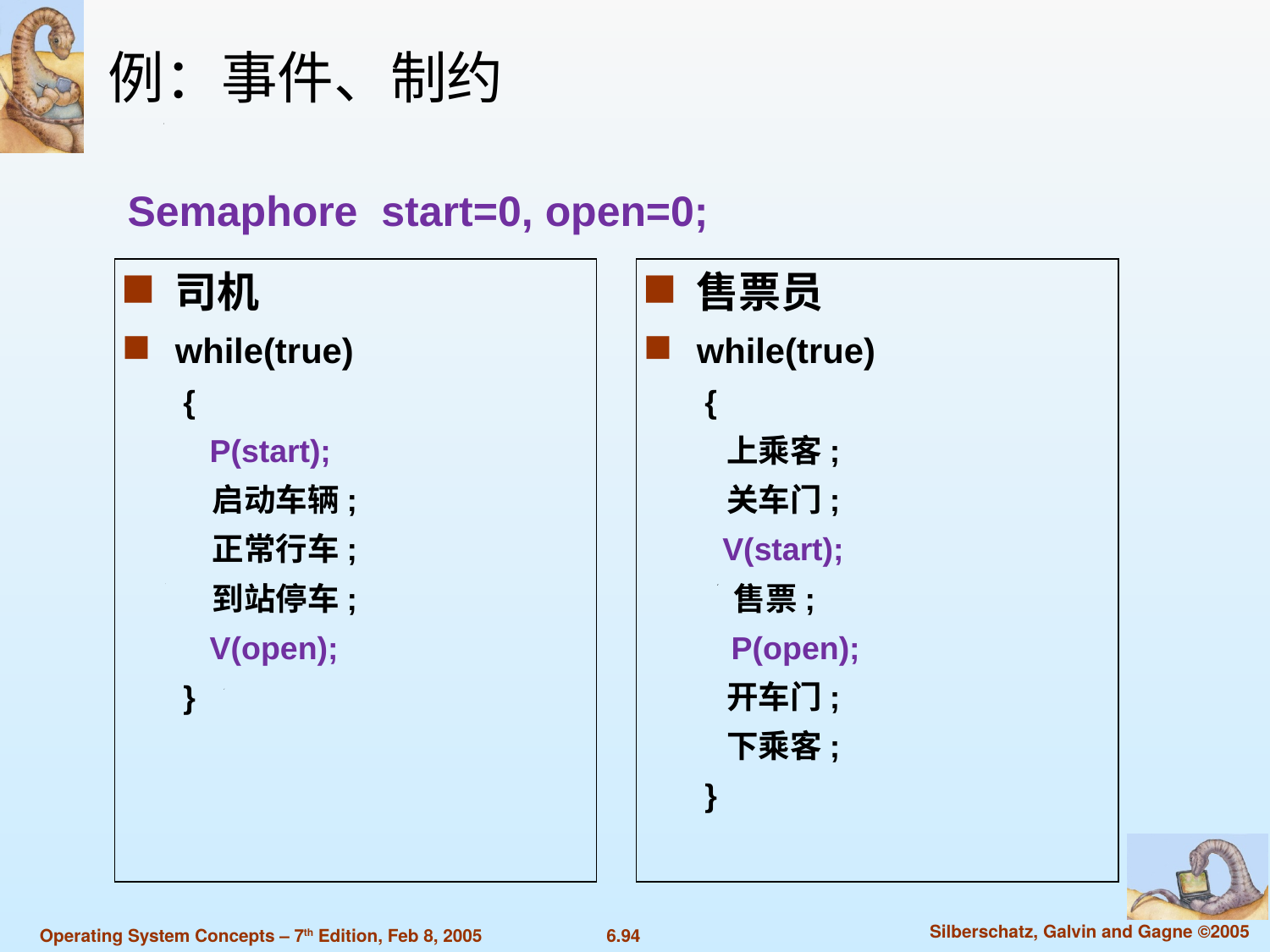

例：事件、制约
Semaphore  start=0, open=0;
司机
while(true)
{
   P(start);
   启动车辆;
   正常行车;
   到站停车;
   V(open);
}
售票员
while(true)
{
  上乘客;
  关车门;
  V(start);
   售票;
   P(open);
  开车门;
  下乘客;
}